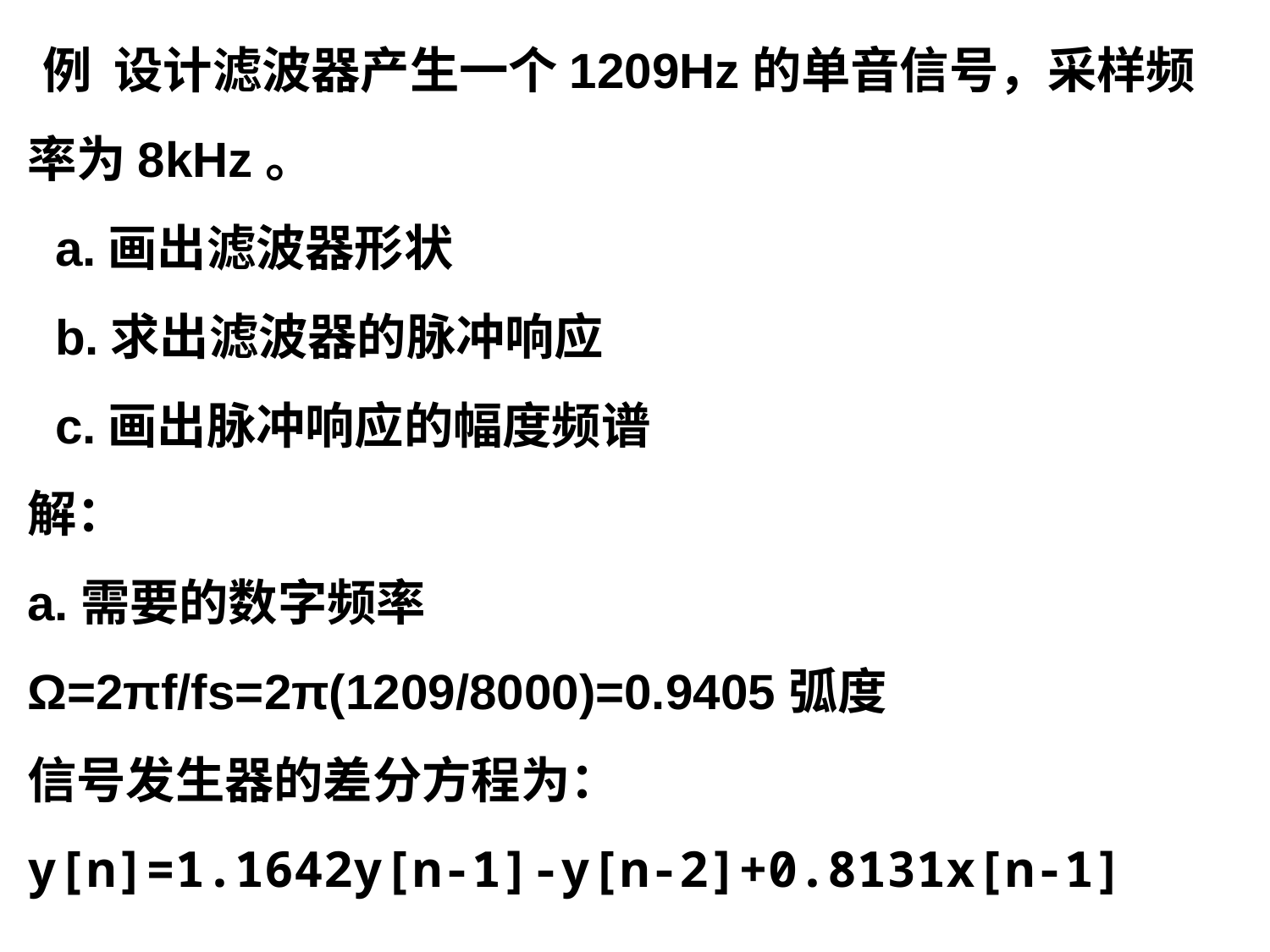

例  设计滤波器产生一个1209Hz的单音信号，采样频率为8kHz。
  a.画出滤波器形状
  b.求出滤波器的脉冲响应
  c.画出脉冲响应的幅度频谱
解：
a.需要的数字频率
Ω=2πf/fs=2π(1209/8000)=0.9405弧度
信号发生器的差分方程为：
y[n]=1.1642y[n-1]-y[n-2]+0.8131x[n-1]